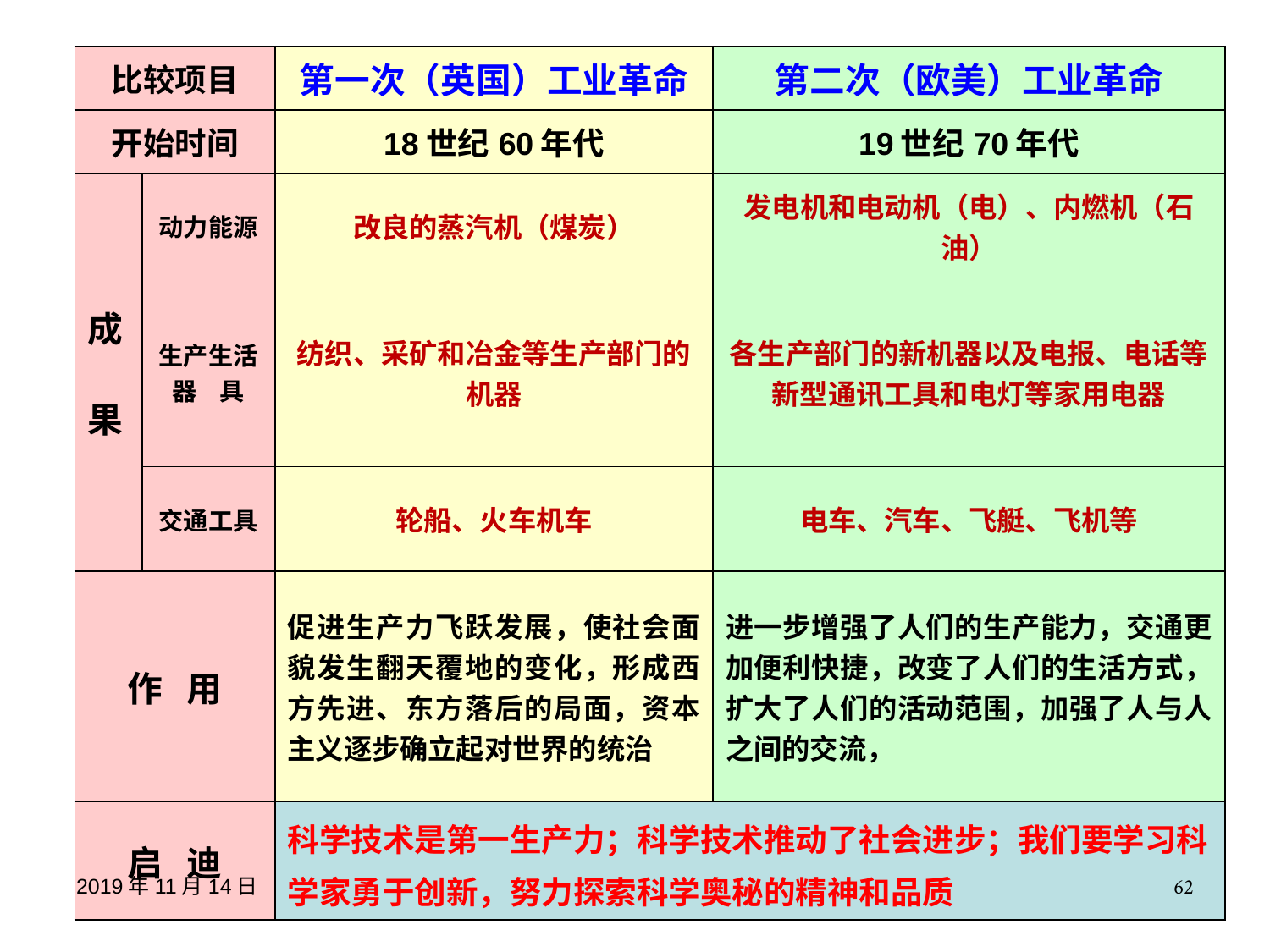

62
2019年11月14日
| 比较项目 |  | 第一次（英国）工业革命 | 第二次（欧美）工业革命 |
| --- | --- | --- | --- |
| 开始时间 |  | 18世纪60年代 | 19世纪70年代 |
| 成 果 | 动力能源 | 改良的蒸汽机（煤炭） | 发电机和电动机（电）、内燃机（石油） |
|  | 生产生活器    具 | 纺织、采矿和冶金等生产部门的机器 | 各生产部门的新机器以及电报、电话等新型通讯工具和电灯等家用电器 |
|  | 交通工具 | 轮船、火车机车 | 电车、汽车、飞艇、飞机等 |
| 作 用 |  | 促进生产力飞跃发展，使社会面貌发生翻天覆地的变化，形成西方先进、东方落后的局面，资本主义逐步确立起对世界的统治 | 进一步增强了人们的生产能力，交通更加便利快捷，改变了人们的生活方式，扩大了人们的活动范围，加强了人与人之间的交流， |
| 启   迪 |  | 科学技术是第一生产力；科学技术推动了社会进步；我们要学习科学家勇于创新，努力探索科学奥秘的精神和品质 |  |